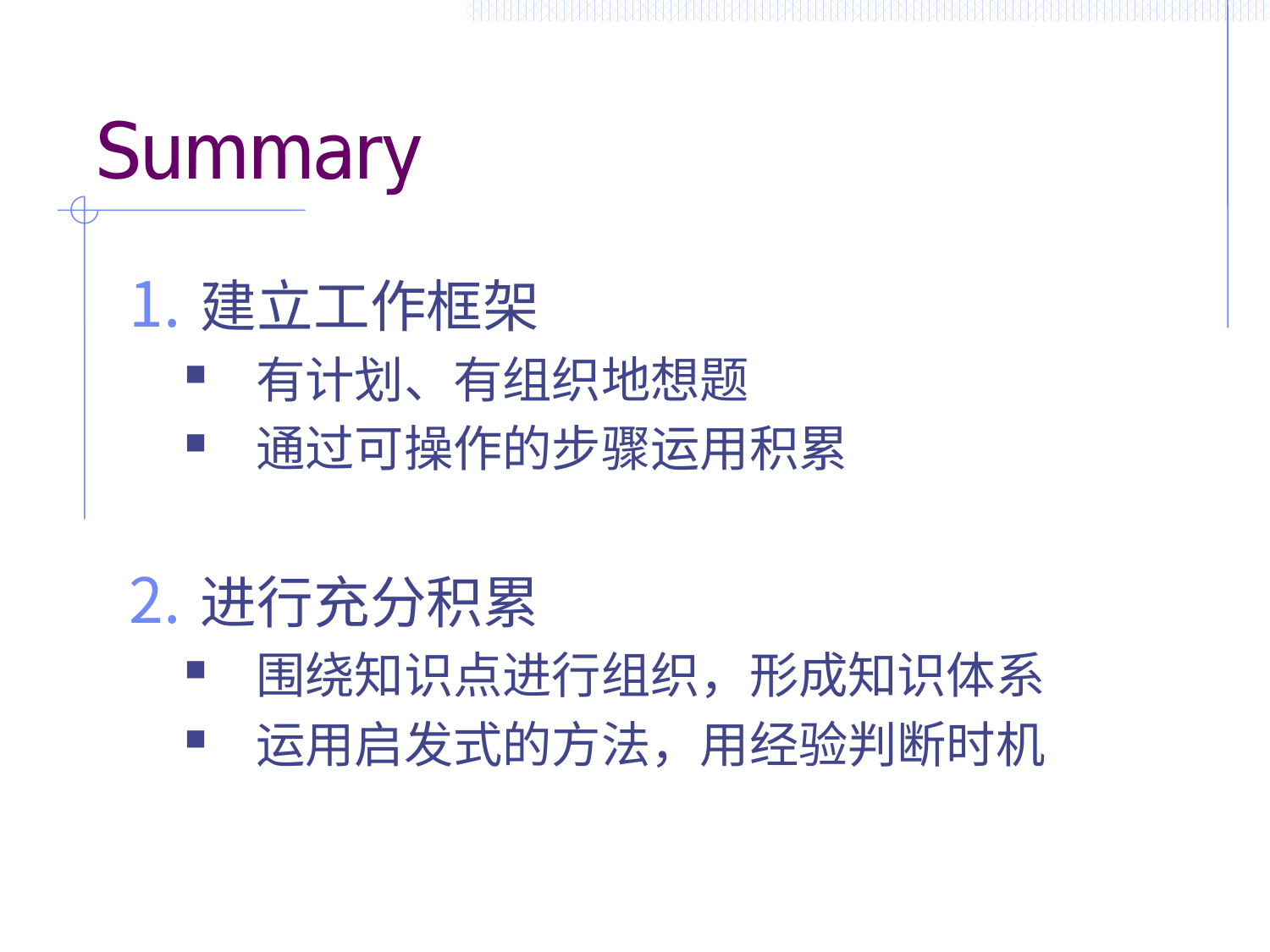

# Summary
建立工作框架
有计划、有组织地想题
通过可操作的步骤运用积累

进行充分积累
围绕知识点进行组织，形成知识体系
运用启发式的方法，用经验判断时机